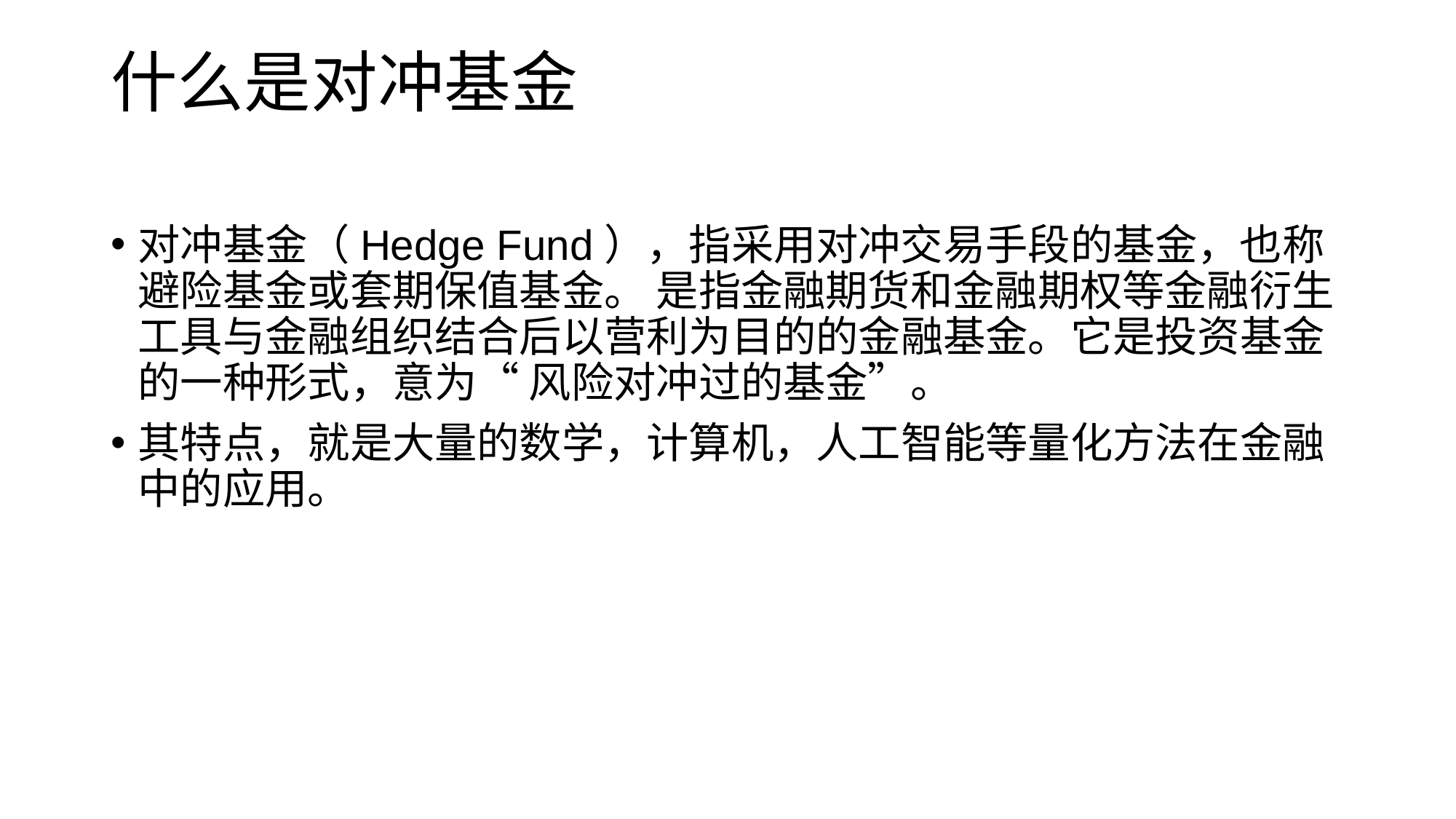

# 什么是对冲基金
对冲基金（Hedge Fund），指采用对冲交易手段的基金，也称 避险基金或套期保值基金。 是指金融期货和金融期权等金融衍生工具与金融组织结合后以营利为目的的金融基金。它是投资基金 的一种形式，意为“ 风险对冲过的基金”。
其特点，就是大量的数学，计算机，人工智能等量化方法在金融中的应用。